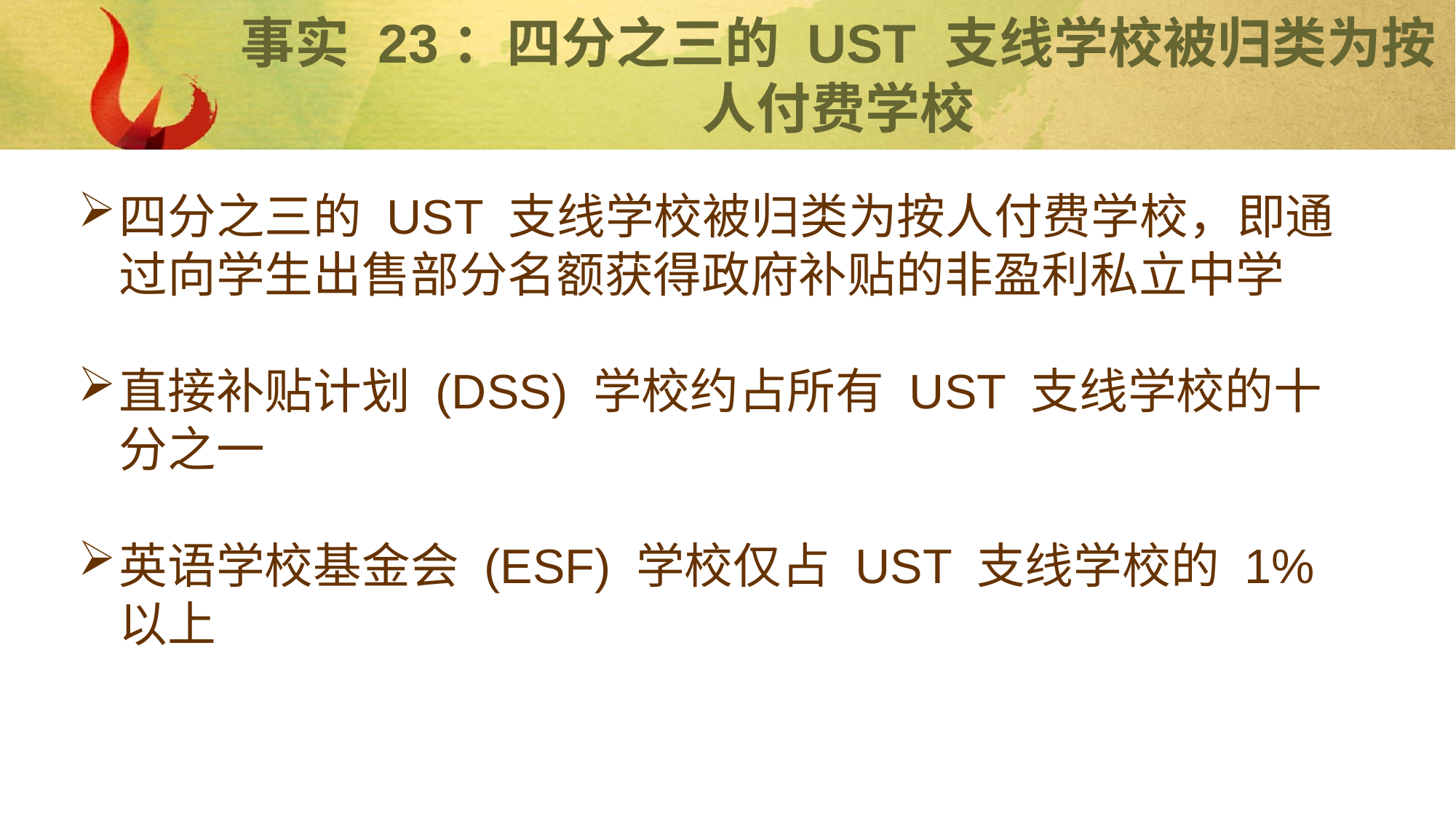

# 事实 23：四分之三的 UST 支线学校被归类为按人付费学校
四分之三的 UST 支线学校被归类为按人付费学校，即通过向学生出售部分名额获得政府补贴的非盈利私立中学

直接补贴计划 (DSS) 学校约占所有 UST 支线学校的十分之一

英语学校基金会 (ESF) 学校仅占 UST 支线学校的 1% 以上
52